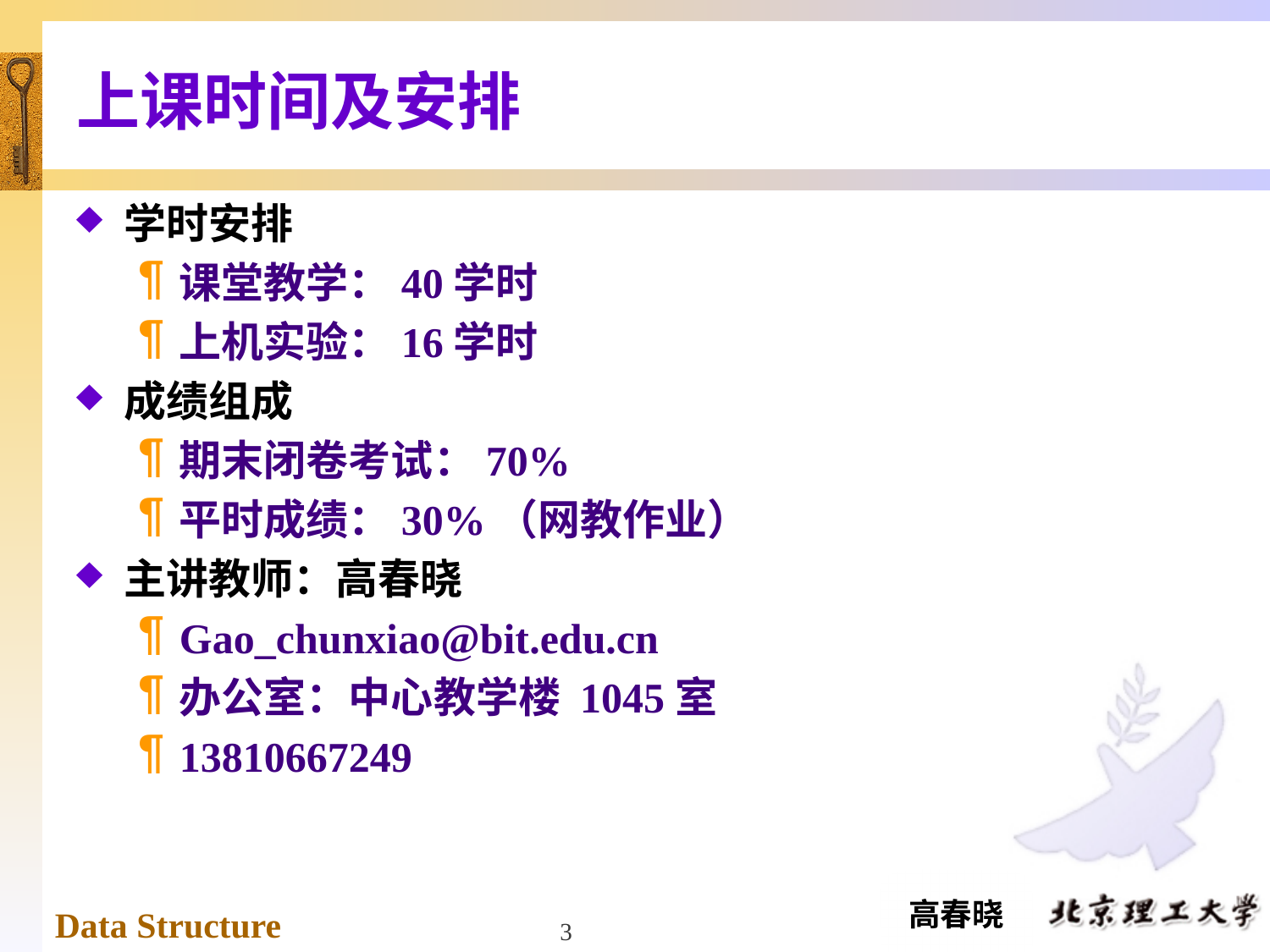

# 上课时间及安排
学时安排
课堂教学：40学时
上机实验：16学时
成绩组成
期末闭卷考试：70%
平时成绩：30%（网教作业）
主讲教师：高春晓
Gao_chunxiao@bit.edu.cn
办公室：中心教学楼 1045室
13810667249

3